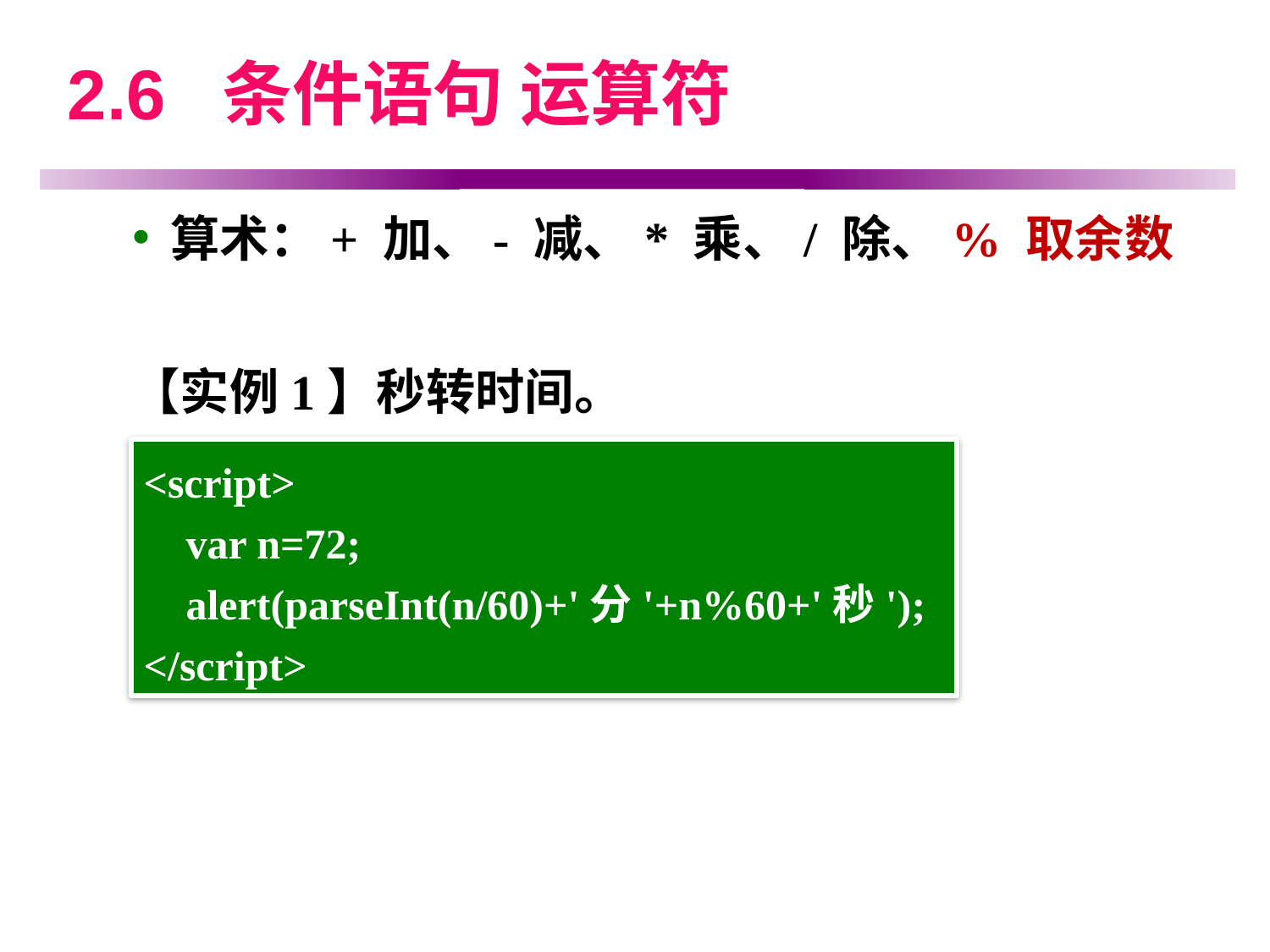

# 2.6  条件语句 运算符
算术：+ 加、- 减、* 乘、/ 除、% 取余数

【实例1】秒转时间。
<script>
    var n=72;
    alert(parseInt(n/60)+'分'+n%60+'秒');
</script>